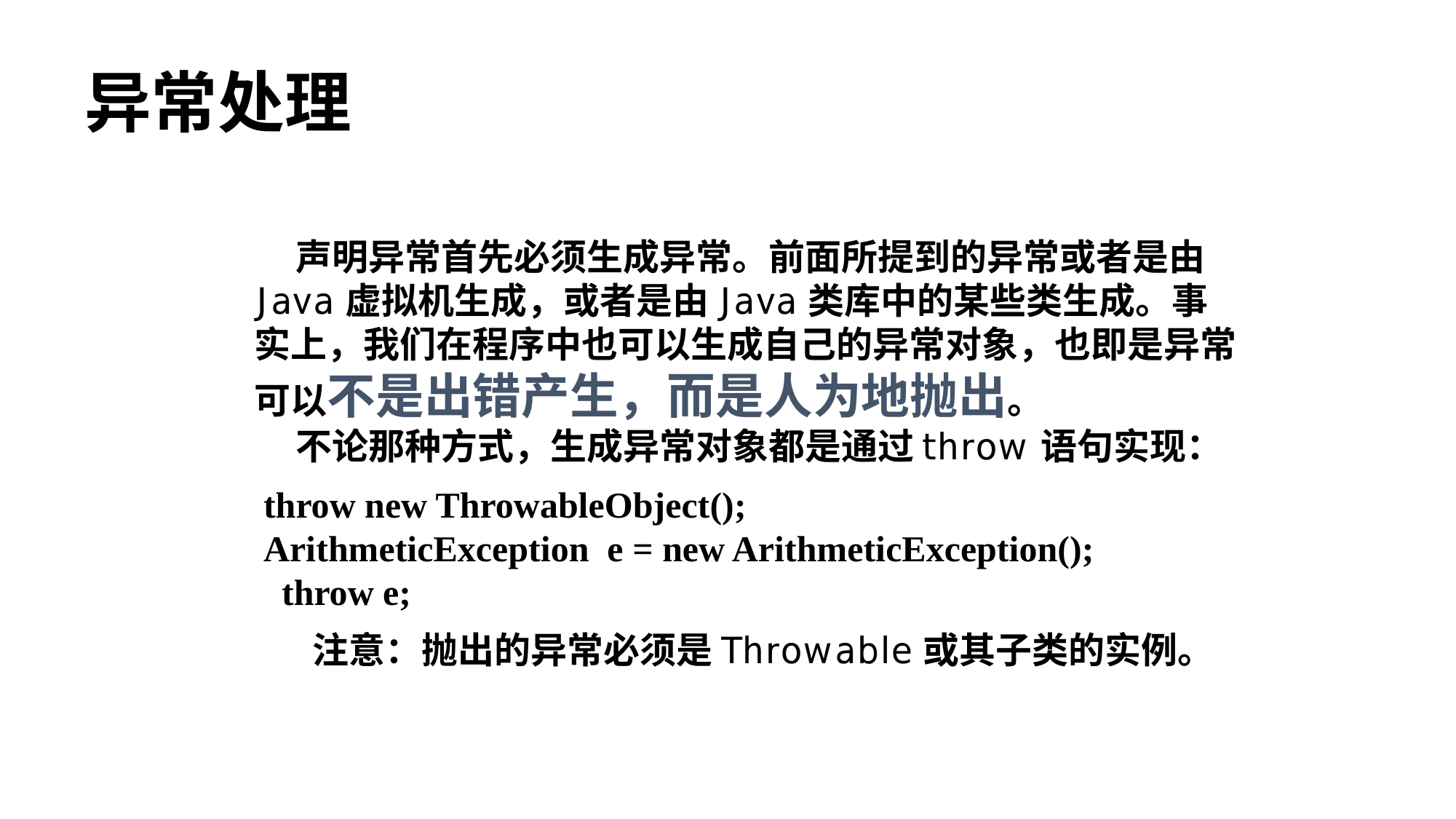

异常处理
    声明异常首先必须生成异常。前面所提到的异常或者是由Java虚拟机生成，或者是由Java类库中的某些类生成。事实上，我们在程序中也可以生成自己的异常对象，也即是异常可以不是出错产生，而是人为地抛出。
    不论那种方式，生成异常对象都是通过throw语句实现：

 throw new ThrowableObject();
 ArithmeticException  e = new ArithmeticException();
   throw e;

      注意：抛出的异常必须是Throwable或其子类的实例。